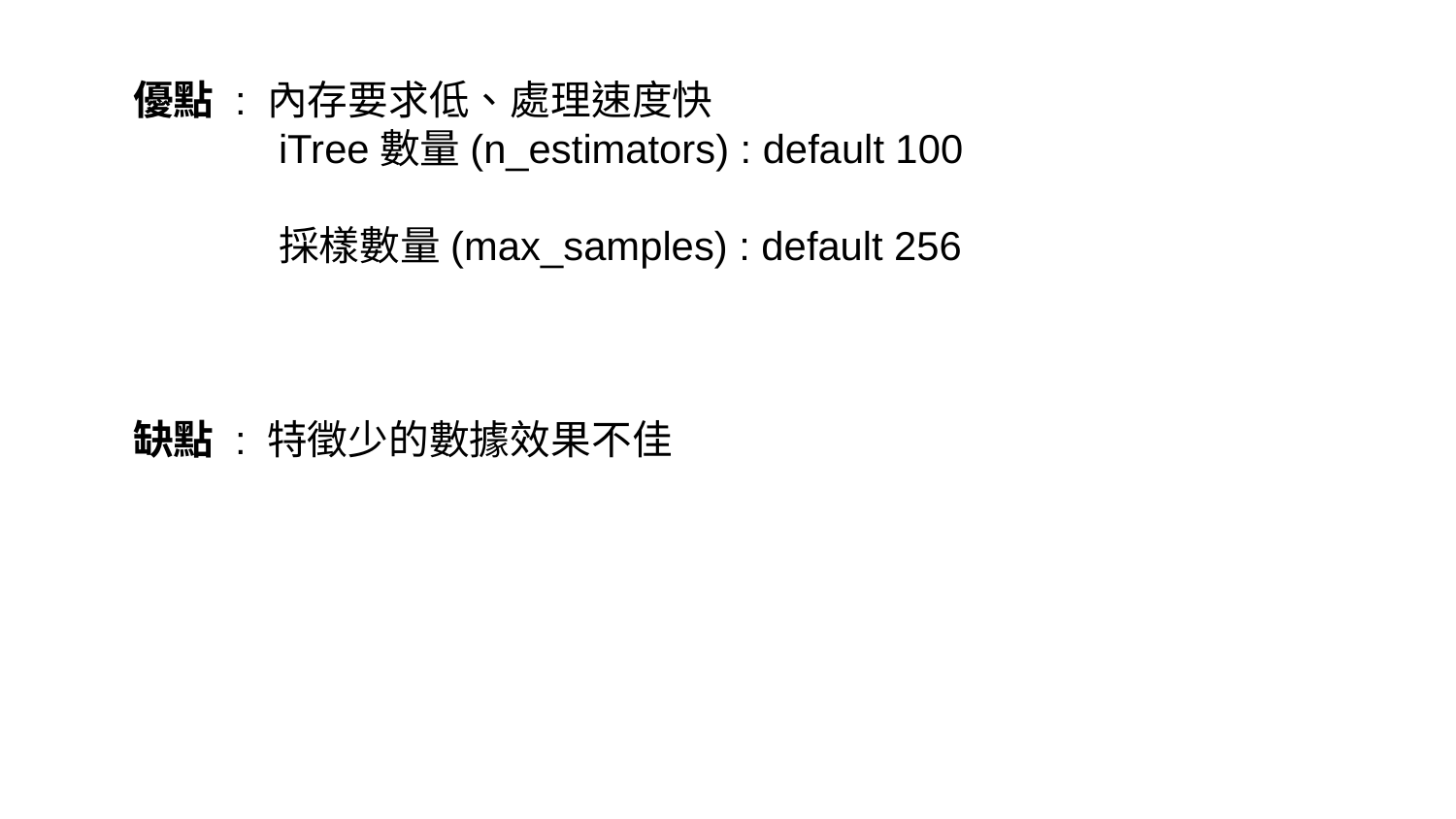

優點 : 內存要求低、處理速度快
	iTree數量(n_estimators) : default 100

	採樣數量(max_samples) : default 256

缺點 : 特徵少的數據效果不佳